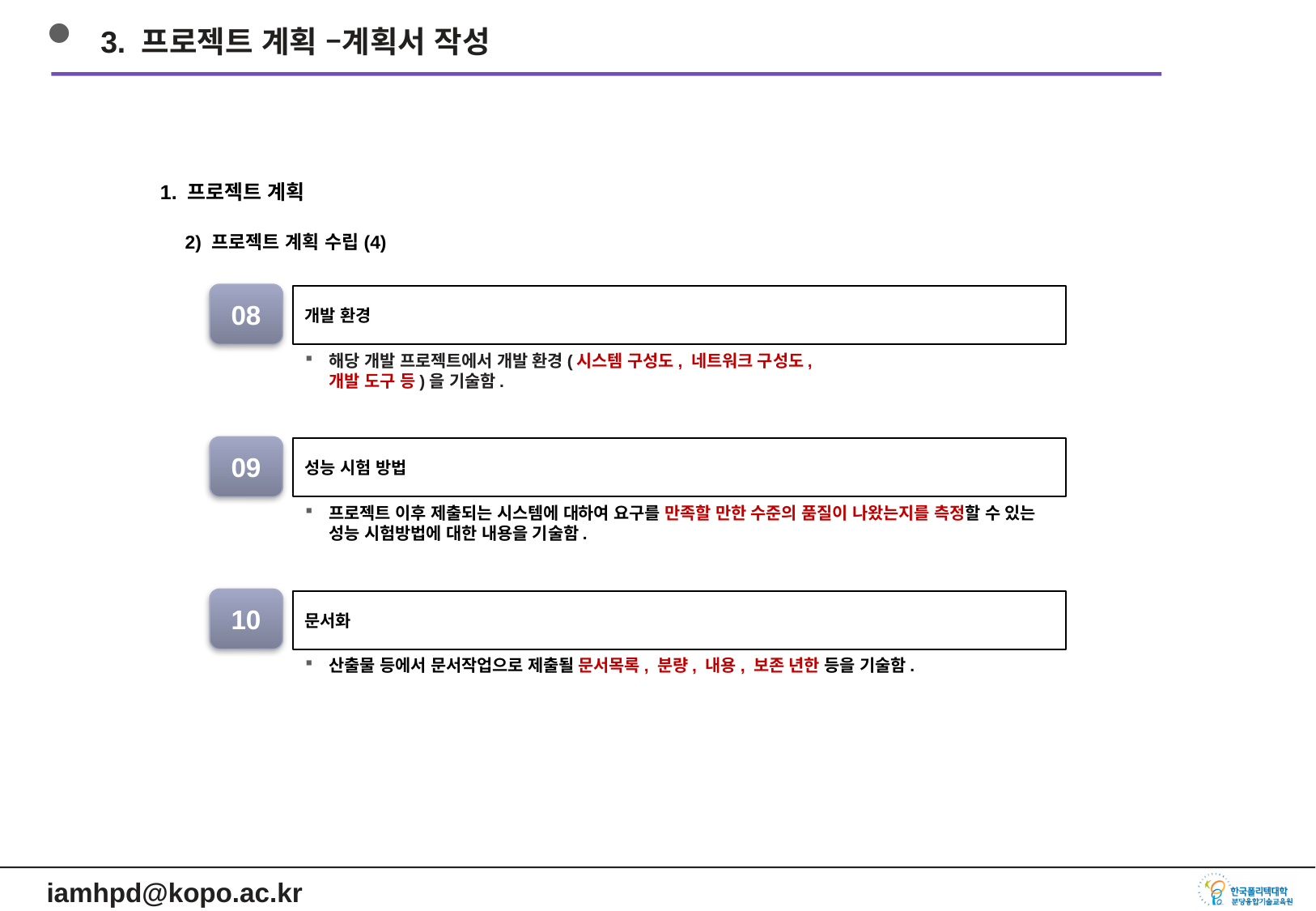

3. 프로젝트 계획 –계획서 작성
1. 프로젝트 계획
2) 프로젝트 계획 수립(4)
08
개발 환경
해당 개발 프로젝트에서 개발 환경(시스템 구성도, 네트워크 구성도,
개발 도구 등)을 기술함.
09
성능 시험 방법
프로젝트 이후 제출되는 시스템에 대하여 요구를 만족할 만한 수준의 품질이 나왔는지를 측정할 수 있는 성능 시험방법에 대한 내용을 기술함.
10
문서화
산출물 등에서 문서작업으로 제출될 문서목록, 분량, 내용, 보존 년한 등을 기술함.